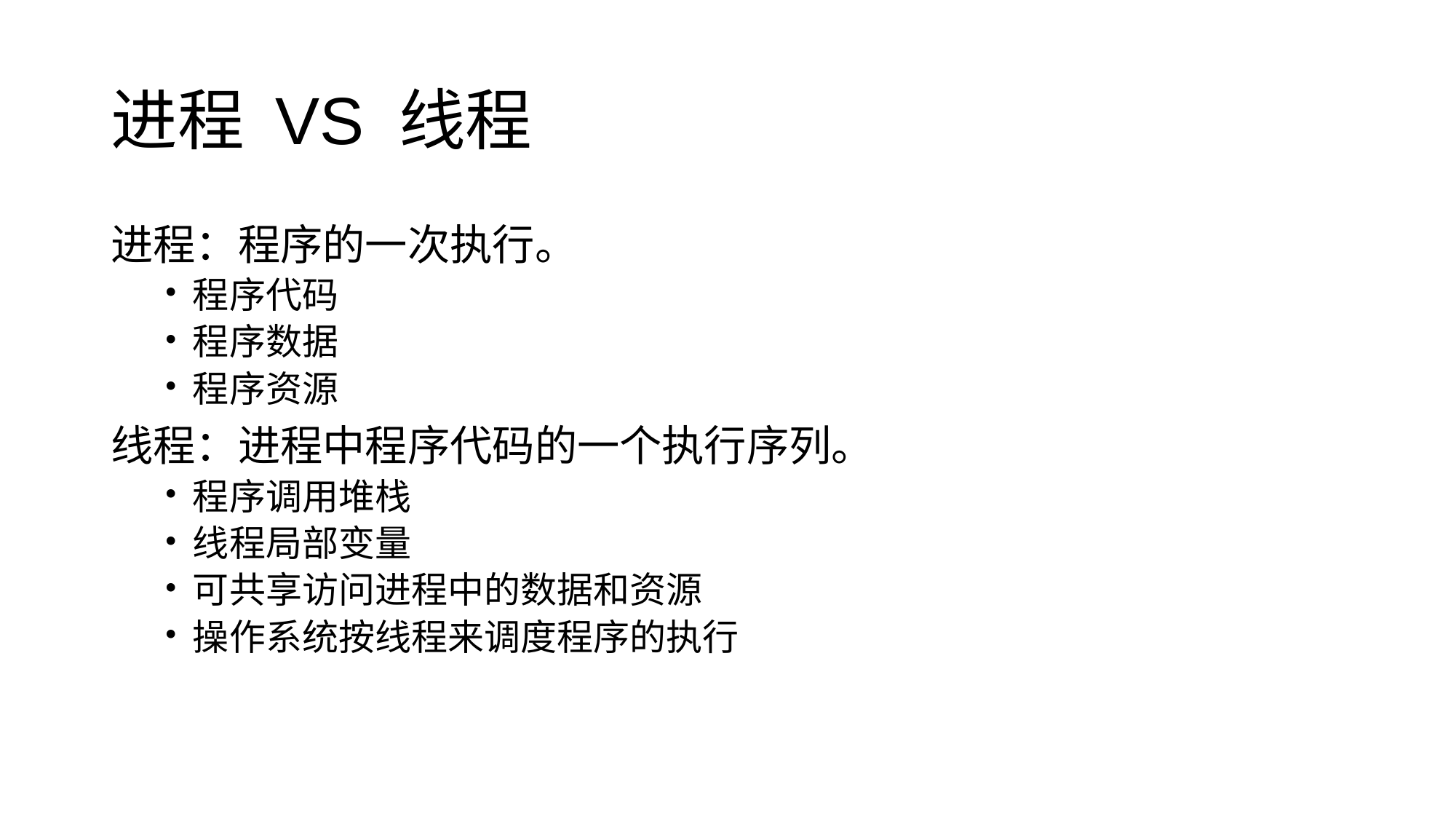

# 进程 VS 线程
进程：程序的一次执行。
程序代码
程序数据
程序资源
线程：进程中程序代码的一个执行序列。
程序调用堆栈
线程局部变量
可共享访问进程中的数据和资源
操作系统按线程来调度程序的执行